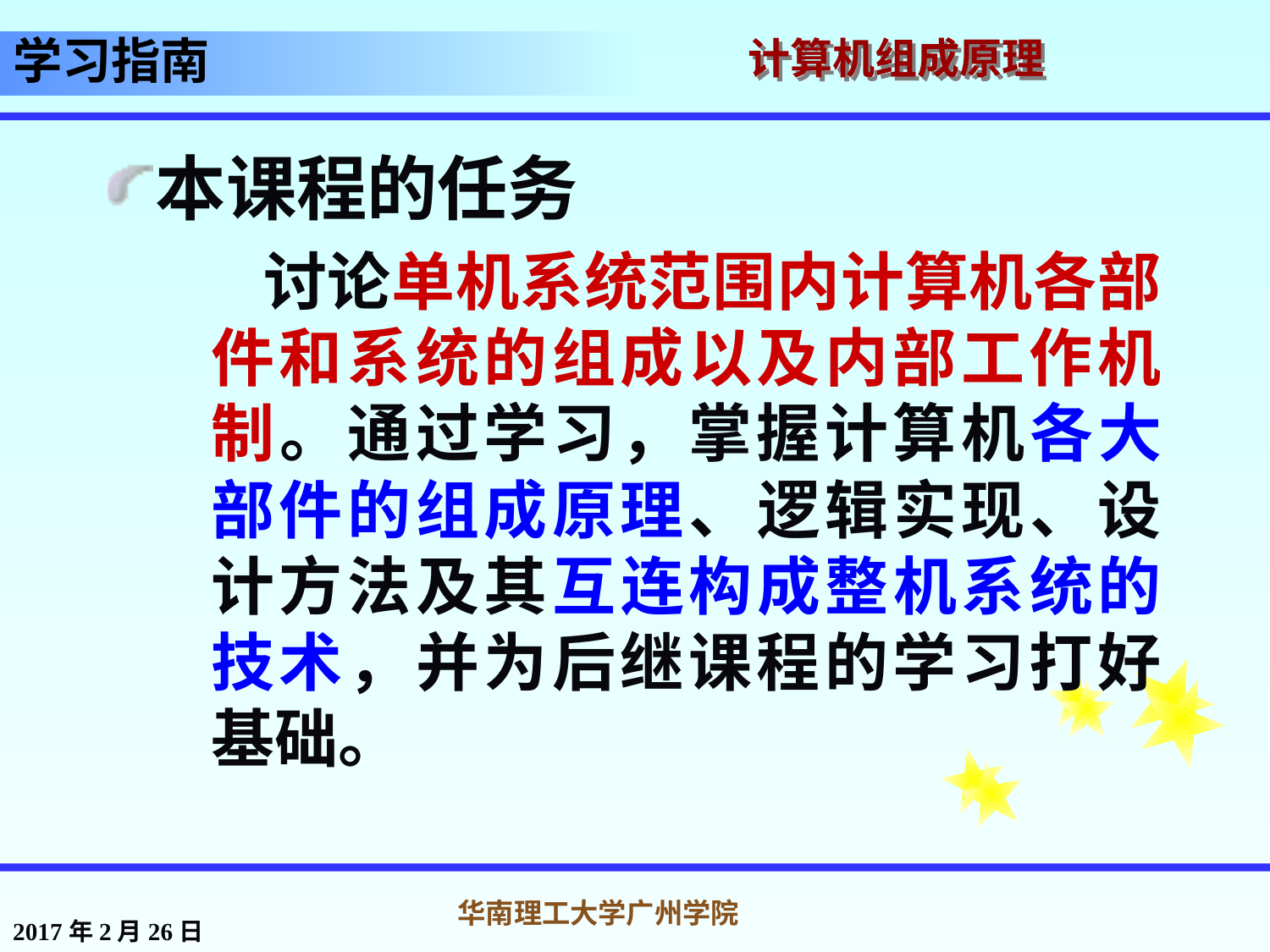

# 学习指南
本课程的任务
     讨论单机系统范围内计算机各部件和系统的组成以及内部工作机制。通过学习，掌握计算机各大部件的组成原理、逻辑实现、设计方法及其互连构成整机系统的技术，并为后继课程的学习打好基础。
2017年2月26日